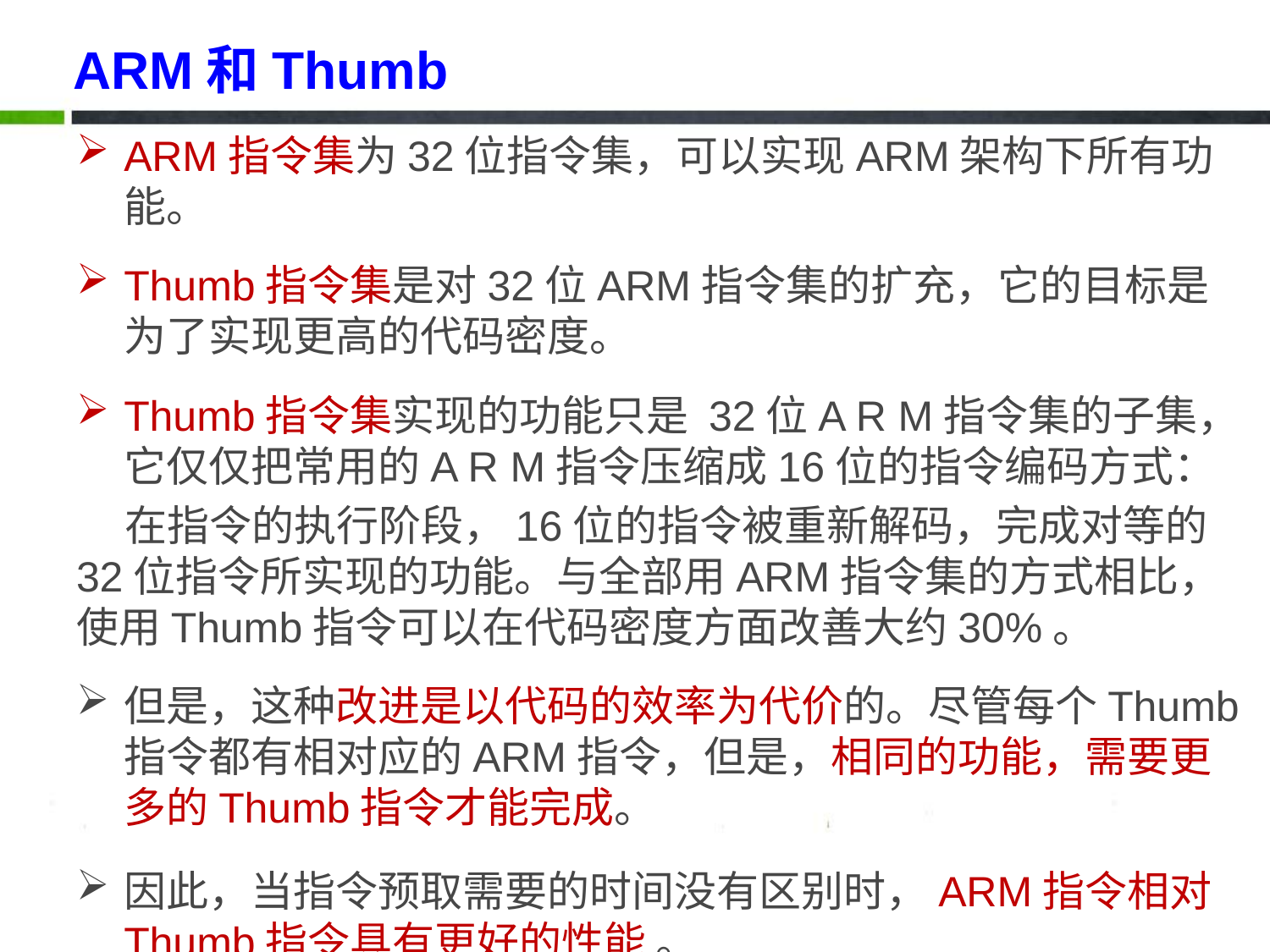

# ARM和Thumb
ARM指令集为32位指令集，可以实现ARM架构下所有功能。

Thumb指令集是对32位ARM指令集的扩充，它的目标是为了实现更高的代码密度。

Thumb指令集实现的功能只是 32位A R M指令集的子集，它仅仅把常用的A R M指令压缩成16位的指令编码方式：
    在指令的执行阶段，16位的指令被重新解码，完成对等的32位指令所实现的功能。与全部用ARM指令集的方式相比，使用Thumb指令可以在代码密度方面改善大约30%。

但是，这种改进是以代码的效率为代价的。尽管每个Thumb指令都有相对应的ARM指令，但是，相同的功能，需要更多的Thumb指令才能完成。

因此，当指令预取需要的时间没有区别时，ARM指令相对Thumb指令具有更好的性能 。
19